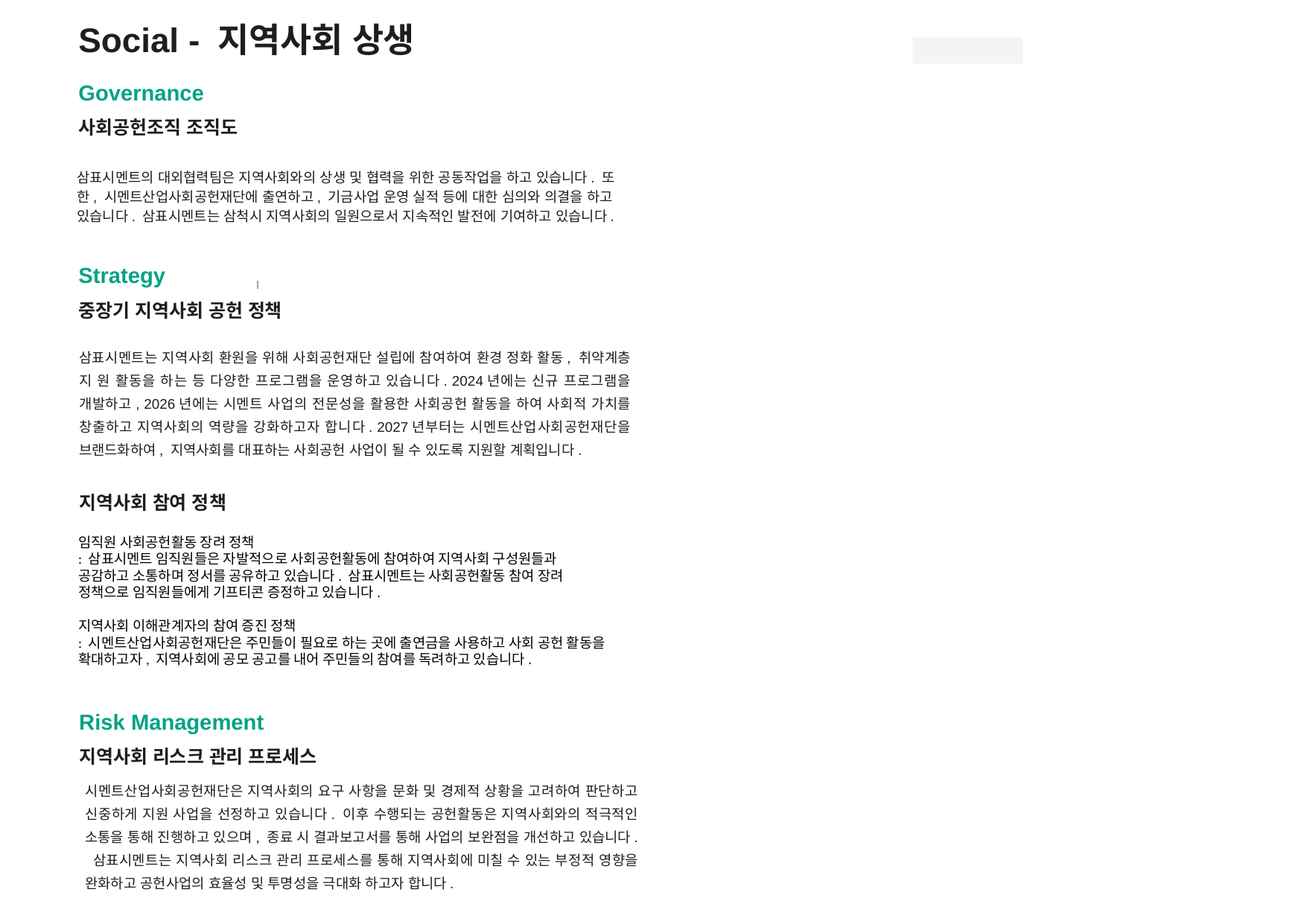

Social - 지역사회 상생
Governance
사회공헌조직 조직도

삼표시멘트의 대외협력팀은 지역사회와의 상생 및 협력을 위한 공동작업을 하고 있습니다. 또한, 시멘트산업사회공헌재단에 출연하고, 기금사업 운영 실적 등에 대한 심의와 의결을 하고 있습니다. 삼표시멘트는 삼척시 지역사회의 일원으로서 지속적인 발전에 기여하고 있습니다.

Strategy
중장기 지역사회 공헌 정책

삼표시멘트는 지역사회 환원을 위해 사회공헌재단 설립에 참여하여 환경 정화 활동, 취약계층 지 원 활동을 하는 등 다양한 프로그램을 운영하고 있습니다. 2024년에는 신규 프로그램을 개발하고, 2026년에는 시멘트 사업의 전문성을 활용한 사회공헌 활동을 하여 사회적 가치를 창출하고 지역사회의 역량을 강화하고자 합니다. 2027년부터는 시멘트산업사회공헌재단을 브랜드화하여, 지역사회를 대표하는 사회공헌 사업이 될 수 있도록 지원할 계획입니다.
지역사회 참여 정책
임직원 사회공헌활동 장려 정책
: 삼표시멘트 임직원들은 자발적으로 사회공헌활동에 참여하여 지역사회 구성원들과 공감하고 소통하며 정서를 공유하고 있습니다. 삼표시멘트는 사회공헌활동 참여 장려 정책으로 임직원들에게 기프티콘 증정하고 있습니다.

지역사회 이해관계자의 참여 증진 정책
: 시멘트산업사회공헌재단은 주민들이 필요로 하는 곳에 출연금을 사용하고 사회 공헌 활동을 확대하고자, 지역사회에 공모 공고를 내어 주민들의 참여를 독려하고 있습니다.
Risk Management
지역사회 리스크 관리 프로세스
시멘트산업사회공헌재단은 지역사회의 요구 사항을 문화 및 경제적 상황을 고려하여 판단하고 신중하게 지원 사업을 선정하고 있습니다. 이후 수행되는 공헌활동은 지역사회와의 적극적인 소통을 통해 진행하고 있으며, 종료 시 결과보고서를 통해 사업의 보완점을 개선하고 있습니다.  삼표시멘트는 지역사회 리스크 관리 프로세스를 통해 지역사회에 미칠 수 있는 부정적 영향을 완화하고 공헌사업의 효율성 및 투명성을 극대화 하고자 합니다.